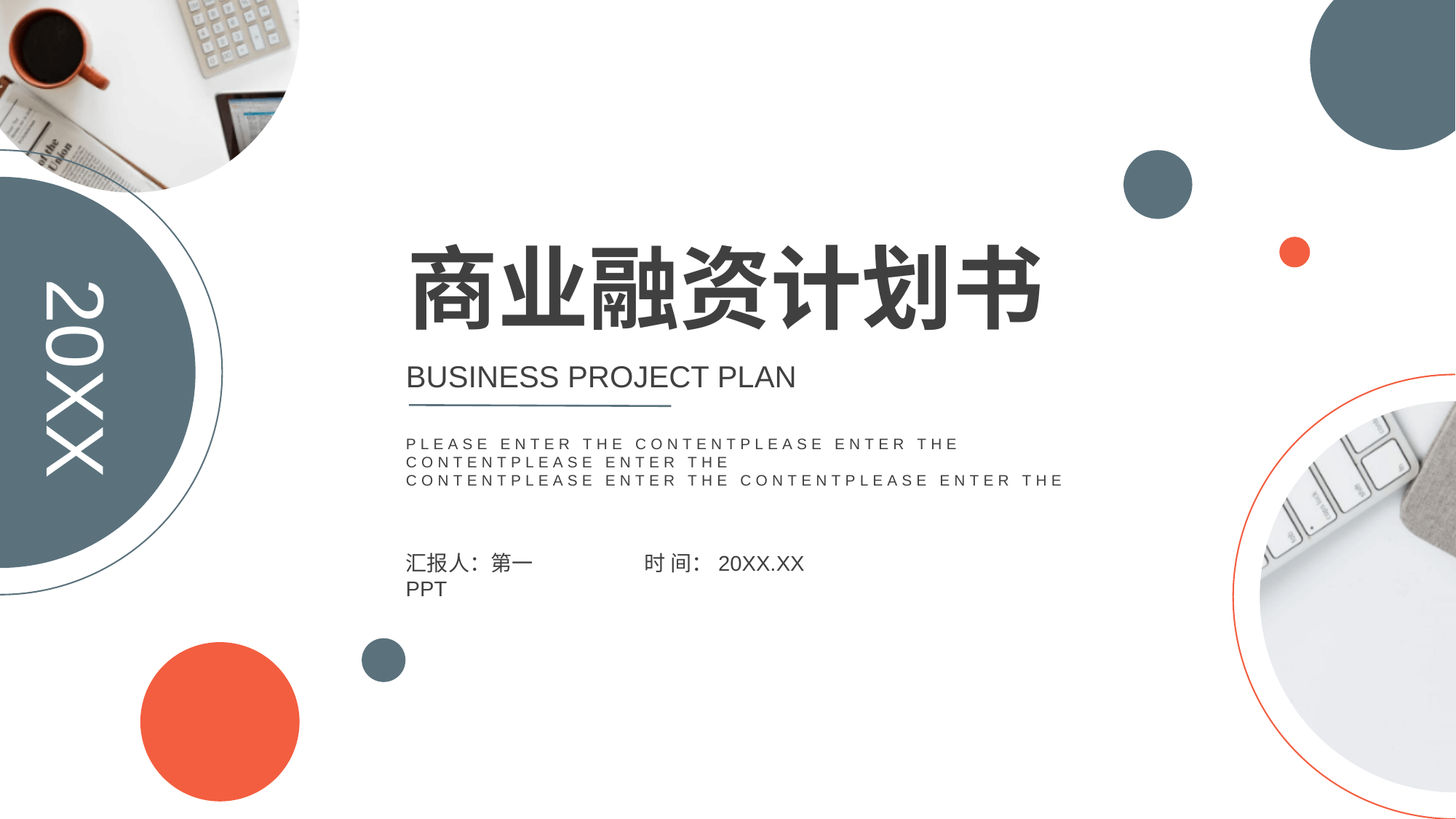

商业融资计划书

20XX
BUSINESS PROJECT PLAN

PLEASE ENTER THE CONTENTPLEASE ENTER THE CONTENTPLEASE ENTER THE
CONTENTPLEASE ENTER THE CONTENTPLEASE ENTER THE
汇报人：第一PPT
时 间：20XX.XX